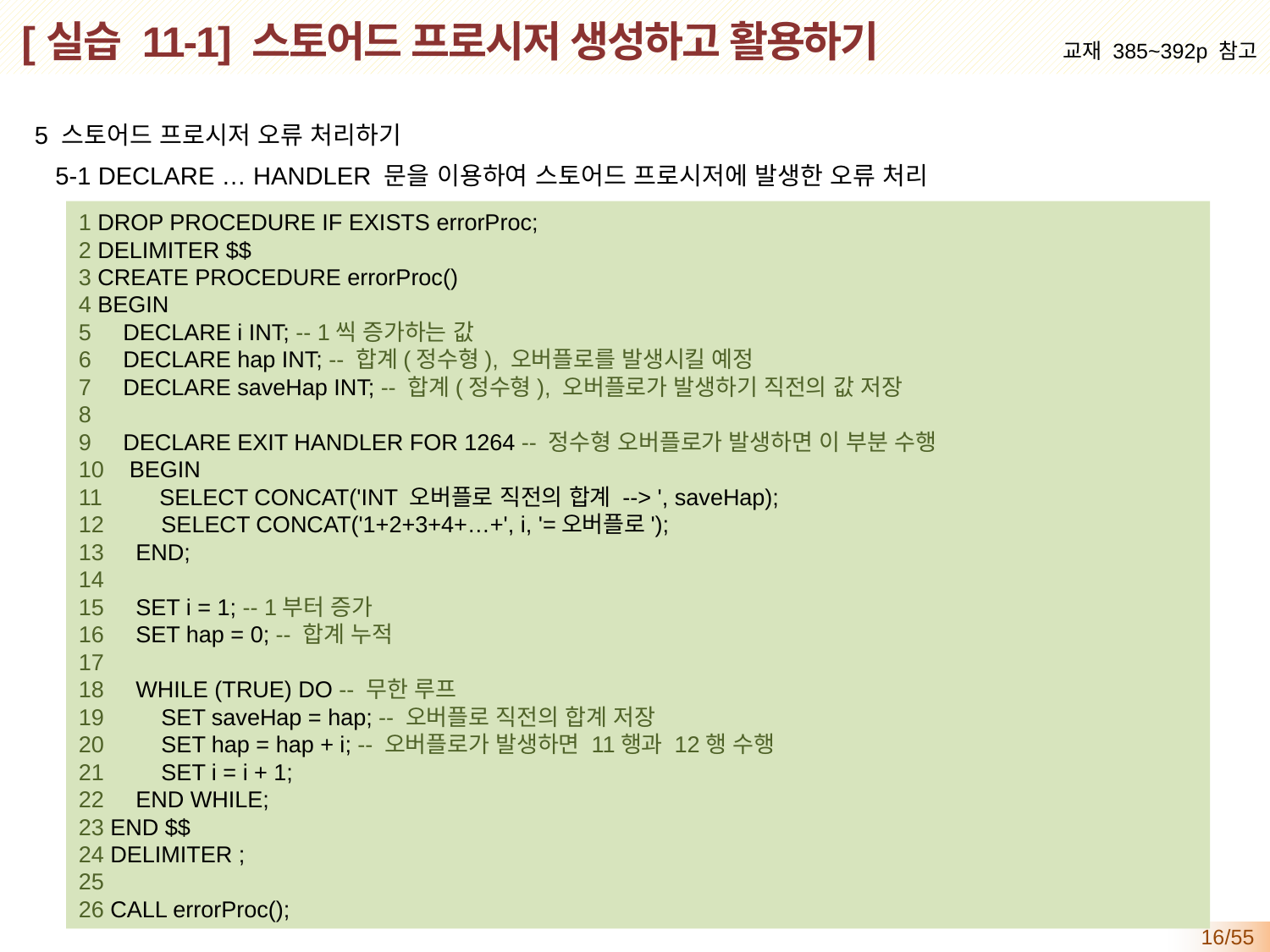

# [실습 11-1] 스토어드 프로시저 생성하고 활용하기
교재 385~392p 참고
5 스토어드 프로시저 오류 처리하기
   5-1 DECLARE … HANDLER 문을 이용하여 스토어드 프로시저에 발생한 오류 처리

1 DROP PROCEDURE IF EXISTS errorProc;
2 DELIMITER $$
3 CREATE PROCEDURE errorProc()
4 BEGIN
5     DECLARE i INT; -- 1씩 증가하는 값
6     DECLARE hap INT; -- 합계(정수형), 오버플로를 발생시킬 예정
7     DECLARE saveHap INT; -- 합계(정수형), 오버플로가 발생하기 직전의 값 저장
8
9     DECLARE EXIT HANDLER FOR 1264 -- 정수형 오버플로가 발생하면 이 부분 수행
10    BEGIN
11         SELECT CONCAT('INT 오버플로 직전의 합계 --> ', saveHap);
12         SELECT CONCAT('1+2+3+4+…+', i, '=오버플로');
13     END;
14
15     SET i = 1; -- 1부터 증가
16     SET hap = 0; -- 합계 누적
17
18     WHILE (TRUE) DO -- 무한 루프
19         SET saveHap = hap; -- 오버플로 직전의 합계 저장
20         SET hap = hap + i; -- 오버플로가 발생하면 11행과 12행 수행
21         SET i = i + 1;
22     END WHILE;
23 END $$
24 DELIMITER ;
25
26 CALL errorProc();